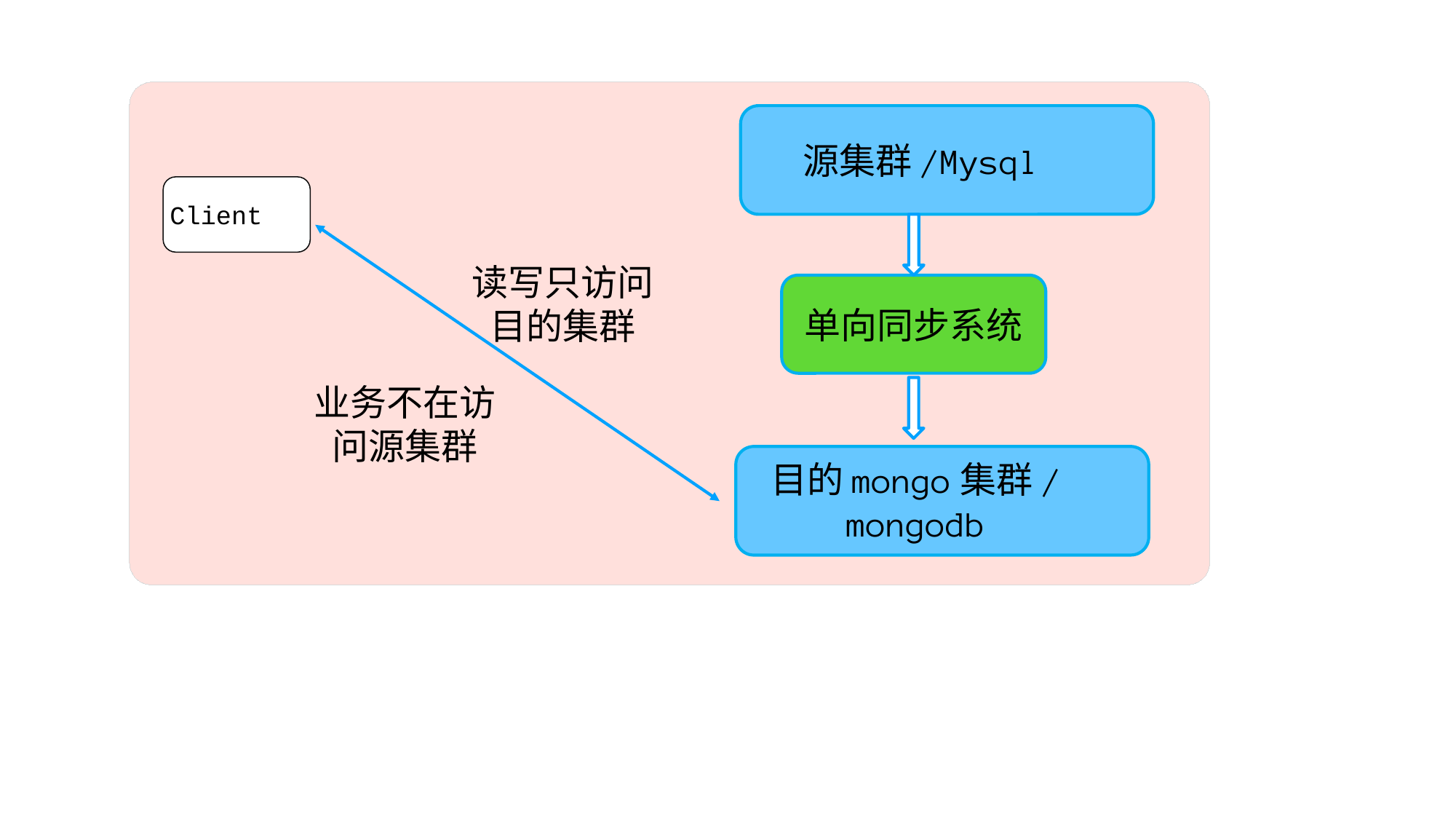

源集群/Mysql

Client

读写只访问
目的集群

单向同步系统
业务不在访
问源集群

目的mongo集群/mongodb